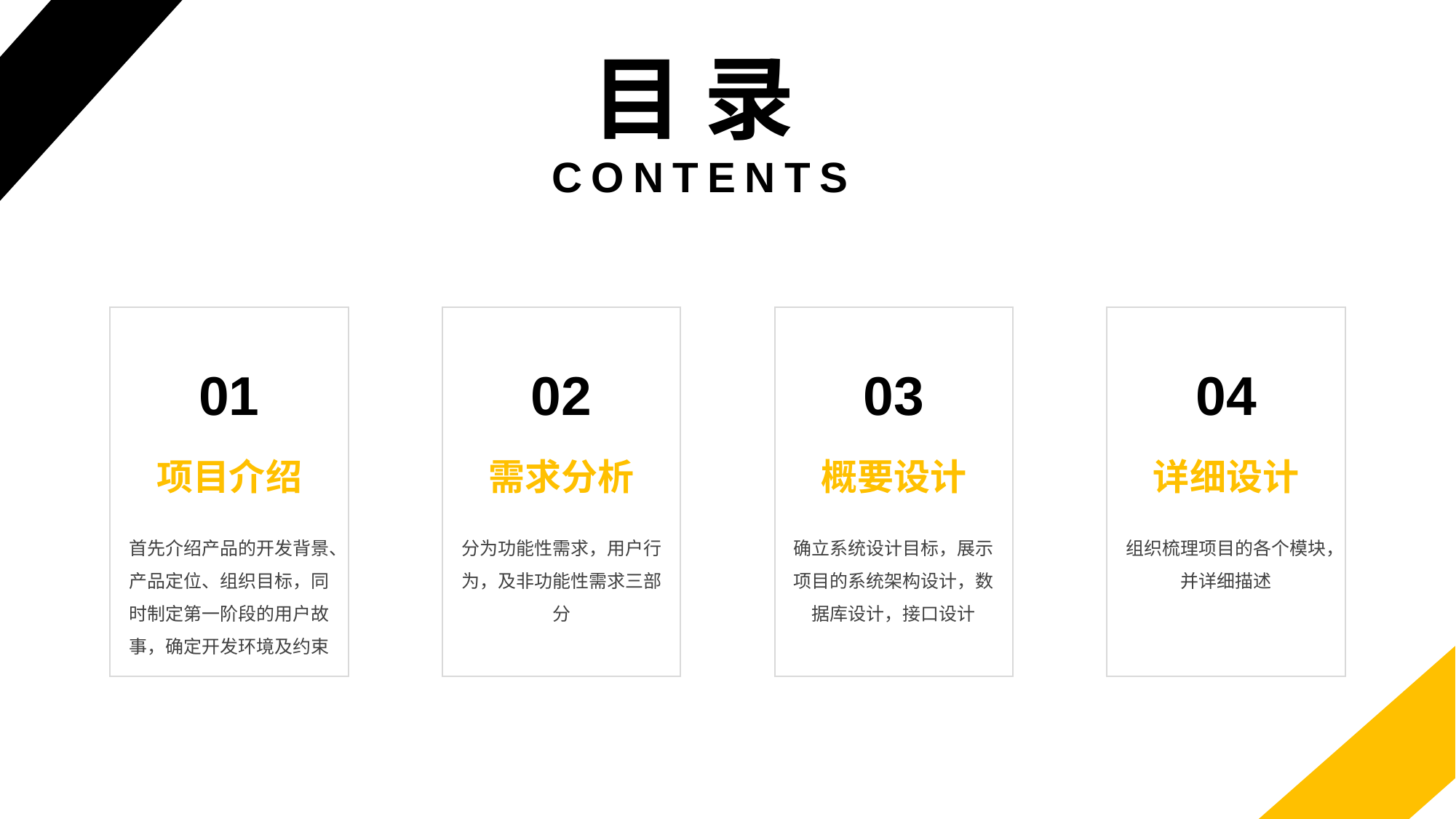

目 录
CONTENTS

01
02
03
04
项目介绍
需求分析
概要设计
详细设计
首先介绍产品的开发背景、产品定位、组织目标，同时制定第一阶段的用户故事，确定开发环境及约束
分为功能性需求，用户行为，及非功能性需求三部分
确立系统设计目标，展示项目的系统架构设计，数据库设计，接口设计
组织梳理项目的各个模块，并详细描述